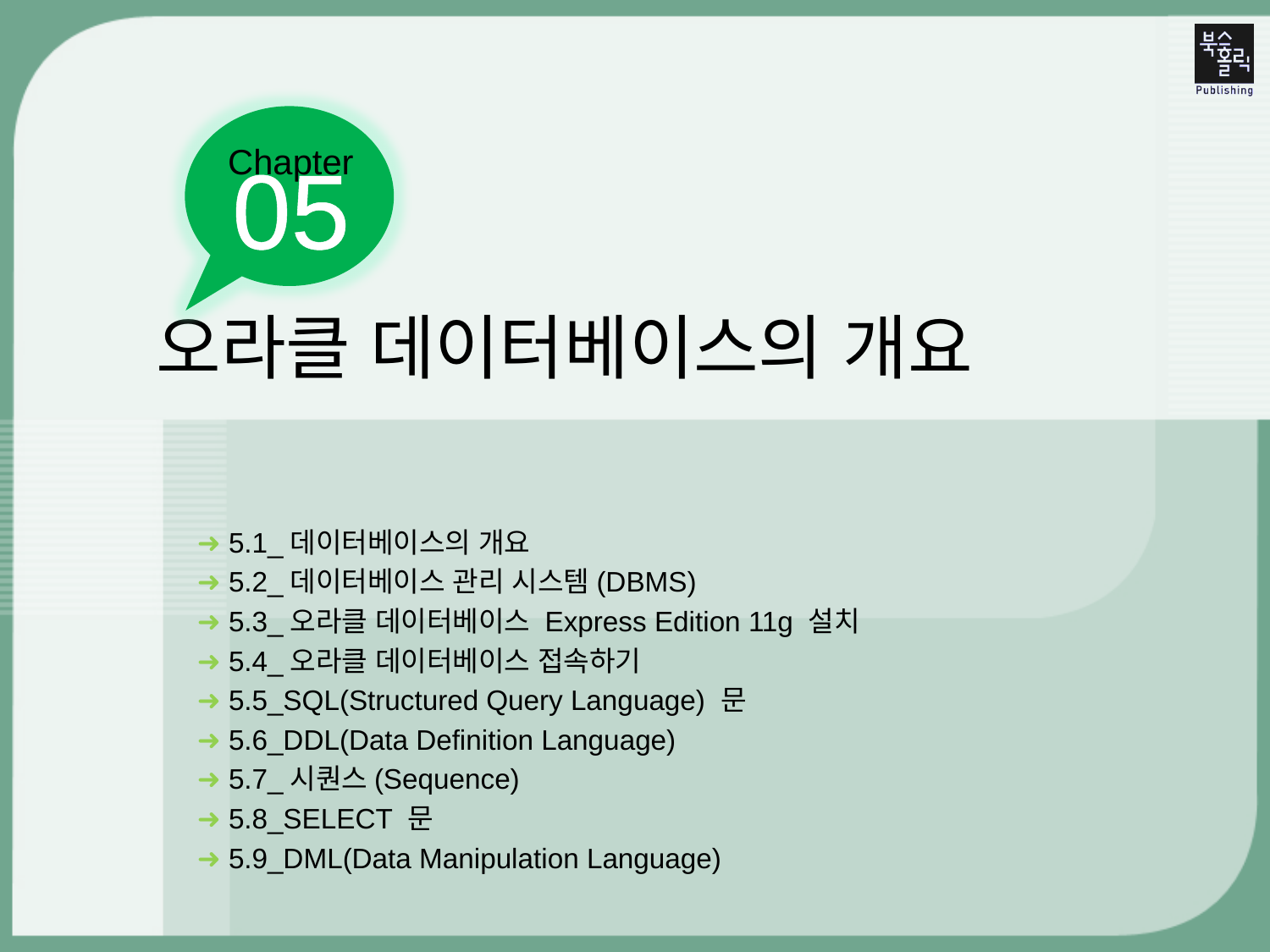

Chapter
05

# 오라클 데이터베이스의 개요
➜ 5.1_데이터베이스의 개요
➜ 5.2_데이터베이스 관리 시스템(DBMS)
➜ 5.3_오라클 데이터베이스 Express Edition 11g 설치
➜ 5.4_오라클 데이터베이스 접속하기
➜ 5.5_SQL(Structured Query Language) 문
➜ 5.6_DDL(Data Definition Language)
➜ 5.7_시퀀스(Sequence)
➜ 5.8_SELECT 문
➜ 5.9_DML(Data Manipulation Language)